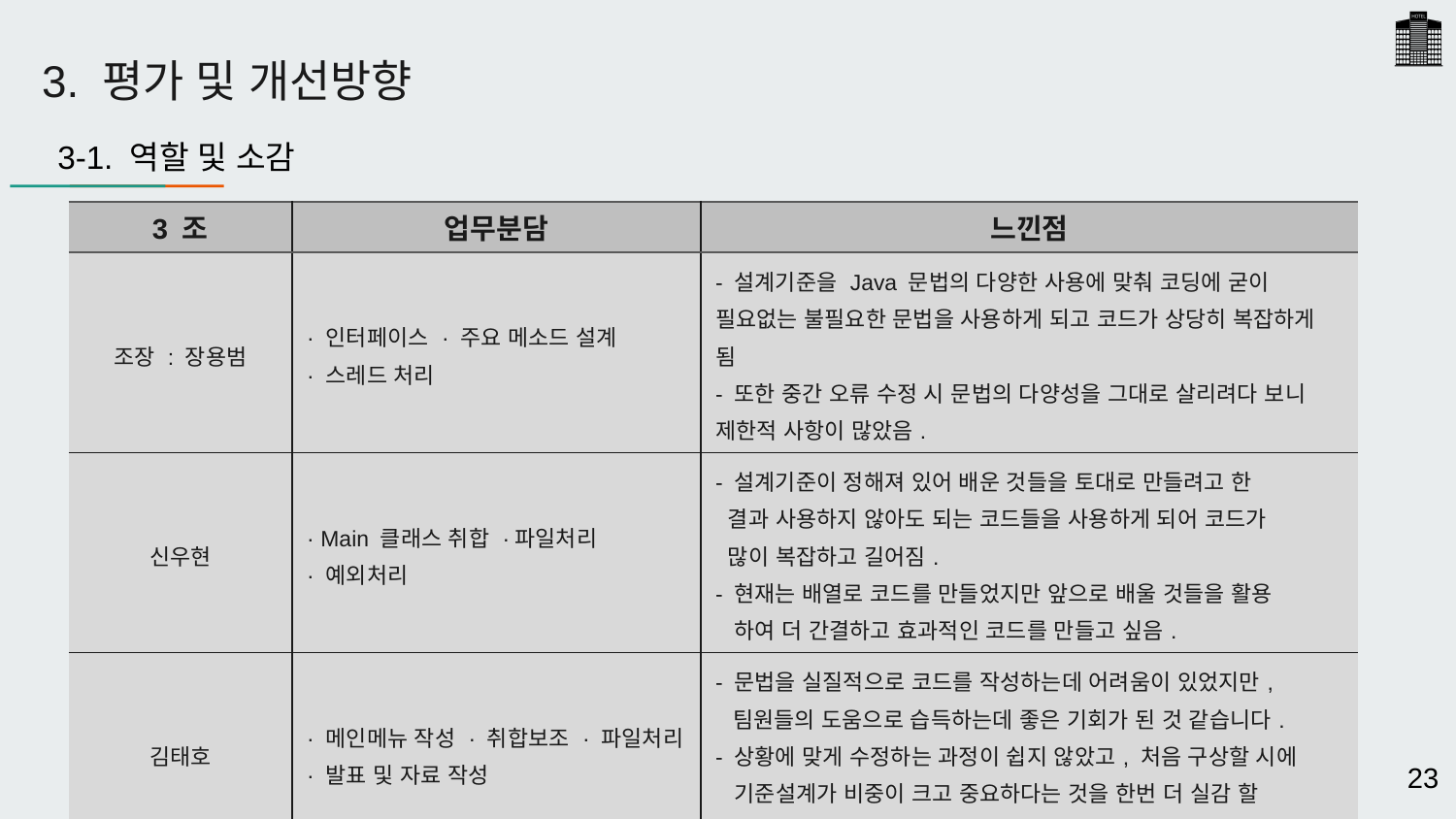

# 3. 평가 및 개선방향
3-1. 역할 및 소감

| 3 조 | 업무분담 | 느낀점 |
| --- | --- | --- |
| 조장 : 장용범 | · 인터페이스 · 주요 메소드 설계 · 스레드 처리 | - 설계기준을 Java 문법의 다양한 사용에 맞춰 코딩에 굳이 필요없는 불필요한 문법을 사용하게 되고 코드가 상당히 복잡하게 됨 - 또한 중간 오류 수정 시 문법의 다양성을 그대로 살리려다 보니 제한적 사항이 많았음. |
| 신우현 | · Main 클래스 취합 ·파일처리 · 예외처리 | - 설계기준이 정해져 있어 배운 것들을 토대로 만들려고 한 결과 사용하지 않아도 되는 코드들을 사용하게 되어 코드가 많이 복잡하고 길어짐. - 현재는 배열로 코드를 만들었지만 앞으로 배울 것들을 활용 하여 더 간결하고 효과적인 코드를 만들고 싶음. |
| 김태호 | · 메인메뉴 작성 · 취합보조 · 파일처리 · 발표 및 자료 작성 | - 문법을 실질적으로 코드를 작성하는데 어려움이 있었지만, 팀원들의 도움으로 습득하는데 좋은 기회가 된 것 같습니다. - 상황에 맞게 수정하는 과정이 쉽지 않았고, 처음 구상할 시에 기준설계가 비중이 크고 중요하다는 것을 한번 더 실감 할 수 있었습니다. |
23